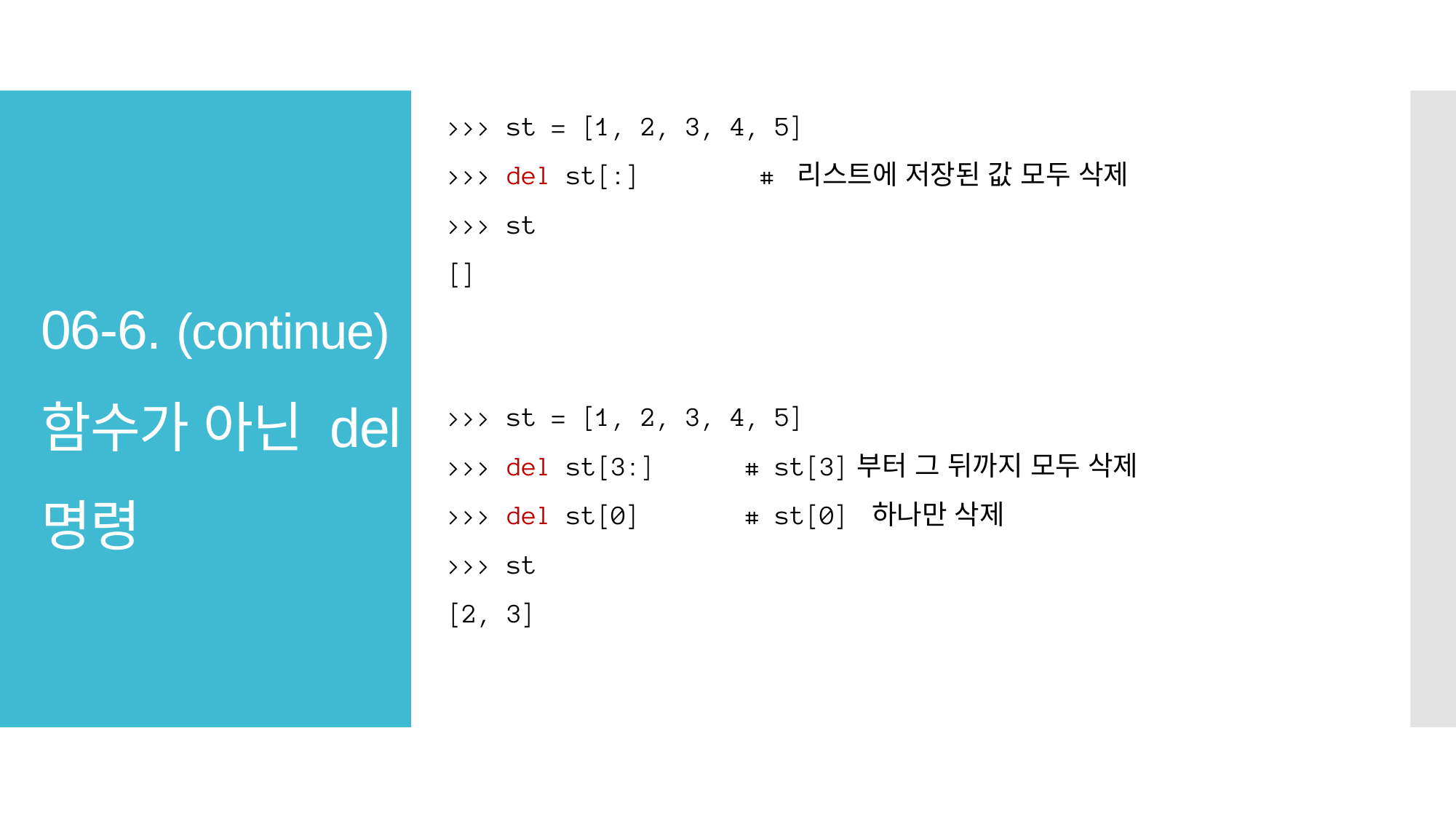

>>> st = [1, 2, 3, 4, 5]
>>> del st[:]        # 리스트에 저장된 값 모두 삭제
>>> st
[]
# 06-6. (continue) 함수가 아닌 del 명령
>>> st = [1, 2, 3, 4, 5]
>>> del st[3:]      # st[3]부터 그 뒤까지 모두 삭제
>>> del st[0]       # st[0] 하나만 삭제
>>> st
[2, 3]